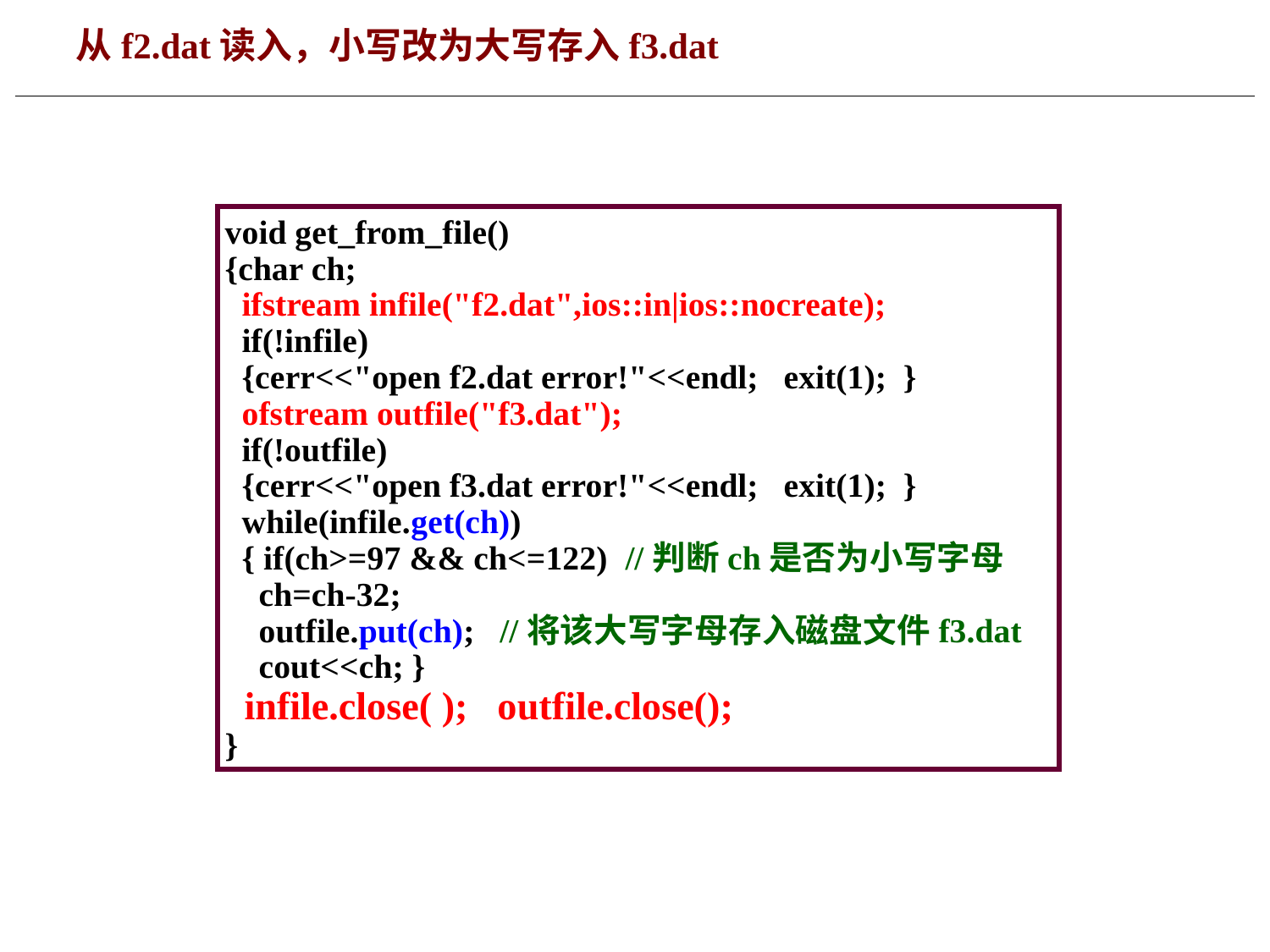

350
# 从f2.dat读入，小写改为大写存入f3.dat
void get_from_file()
{char ch;
  ifstream infile("f2.dat",ios::in|ios::nocreate);
  if(!infile)
  {cerr<<"open f2.dat error!"<<endl;   exit(1);  }
  ofstream outfile("f3.dat");
  if(!outfile)
  {cerr<<"open f3.dat error!"<<endl;   exit(1);  }
  while(infile.get(ch))
  { if(ch>=97 && ch<=122)  //判断ch是否为小写字母
    ch=ch-32;
    outfile.put(ch);   //将该大写字母存入磁盘文件f3.dat
    cout<<ch; }
  infile.close( );   outfile.close();
}